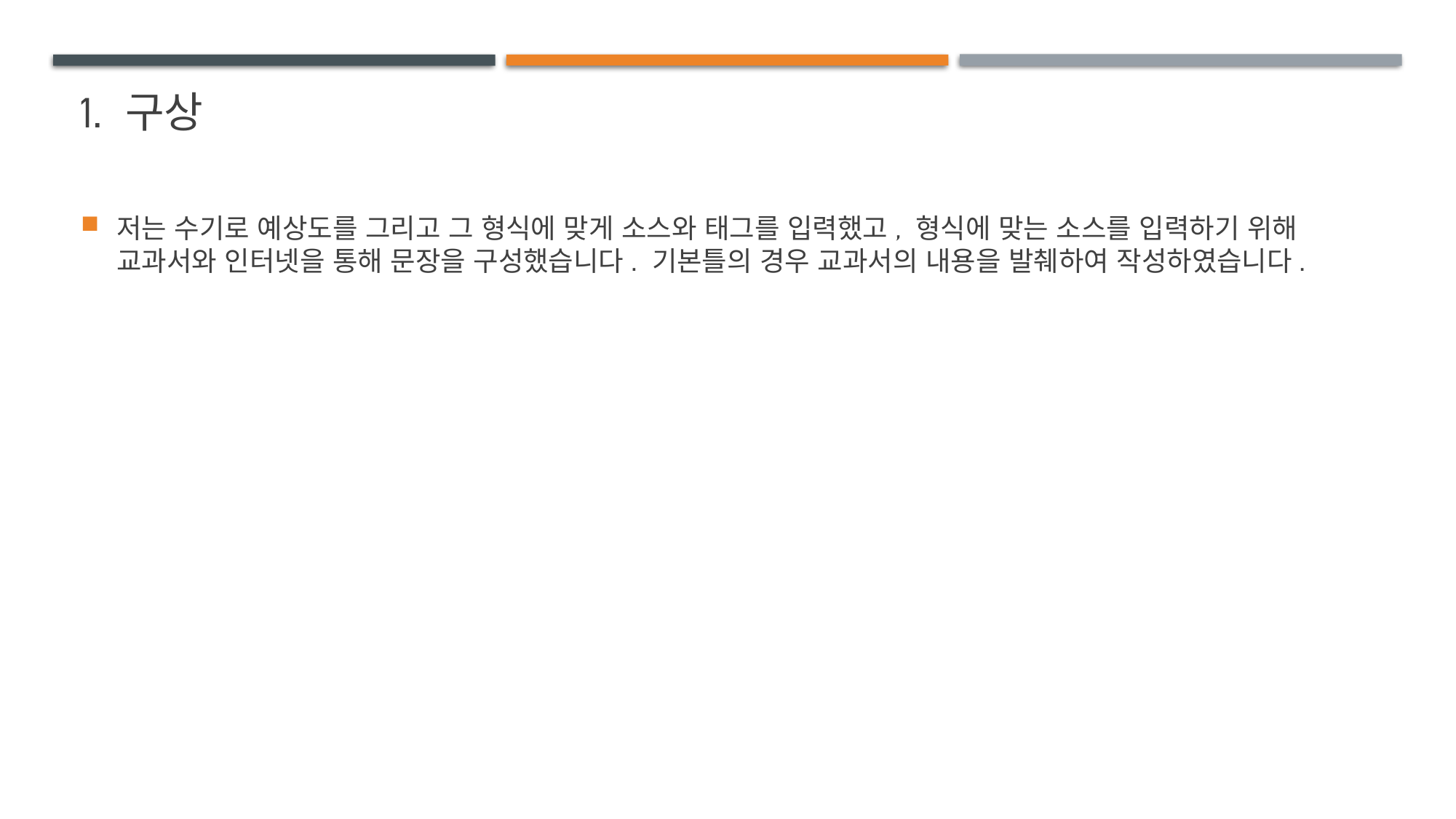

# 1. 구상
저는 수기로 예상도를 그리고 그 형식에 맞게 소스와 태그를 입력했고, 형식에 맞는 소스를 입력하기 위해 교과서와 인터넷을 통해 문장을 구성했습니다. 기본틀의 경우 교과서의 내용을 발췌하여 작성하였습니다.